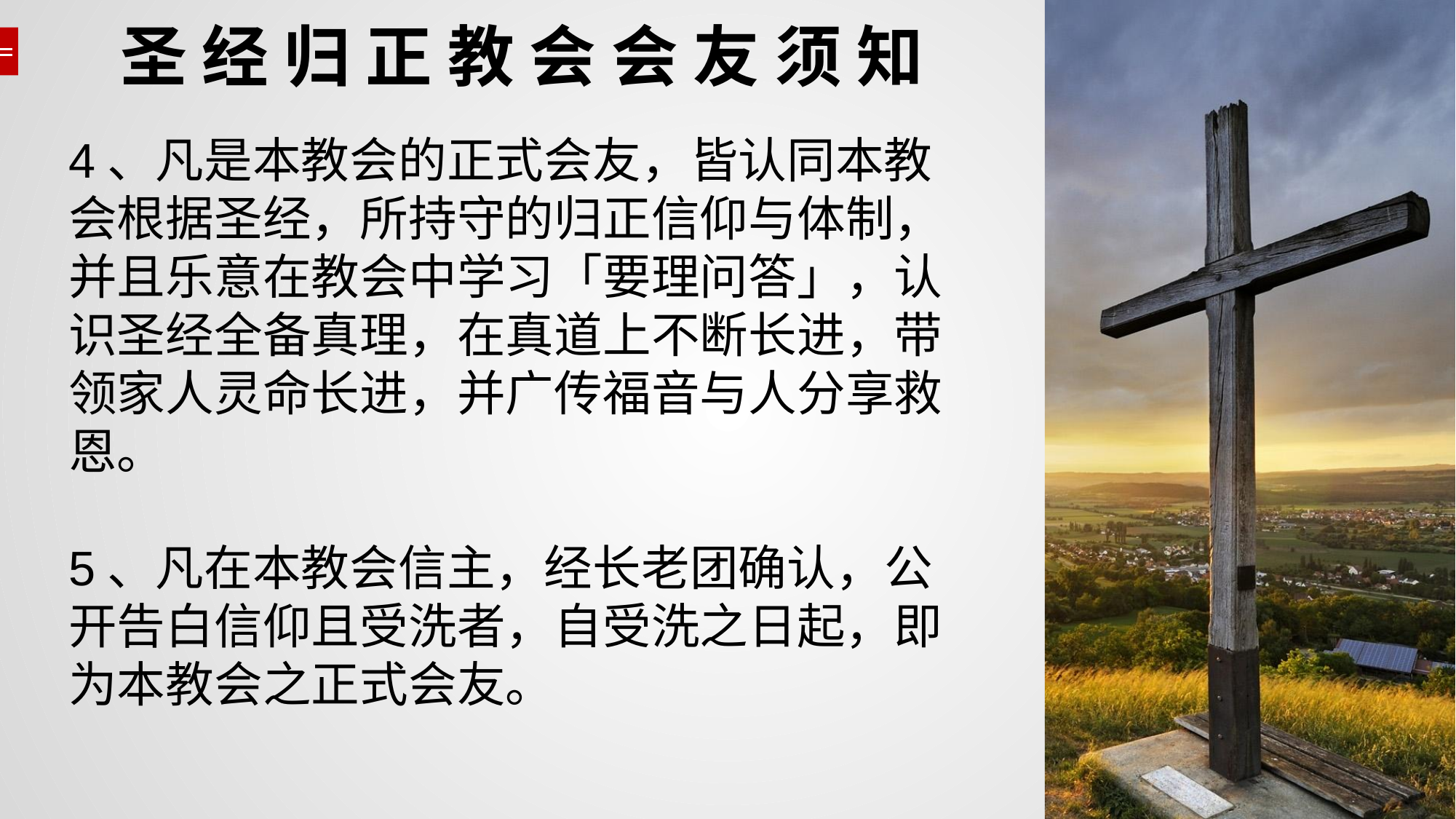

圣经归正教会会友须知
4、凡是本教会的正式会友，皆认同本教会根据圣经，所持守的归正信仰与体制，并且乐意在教会中学习「要理问答」，认识圣经全备真理，在真道上不断长进，带领家人灵命长进，并广传福音与人分享救恩。

5、凡在本教会信主，经长老团确认，公开告白信仰且受洗者，自受洗之日起，即为本教会之正式会友。